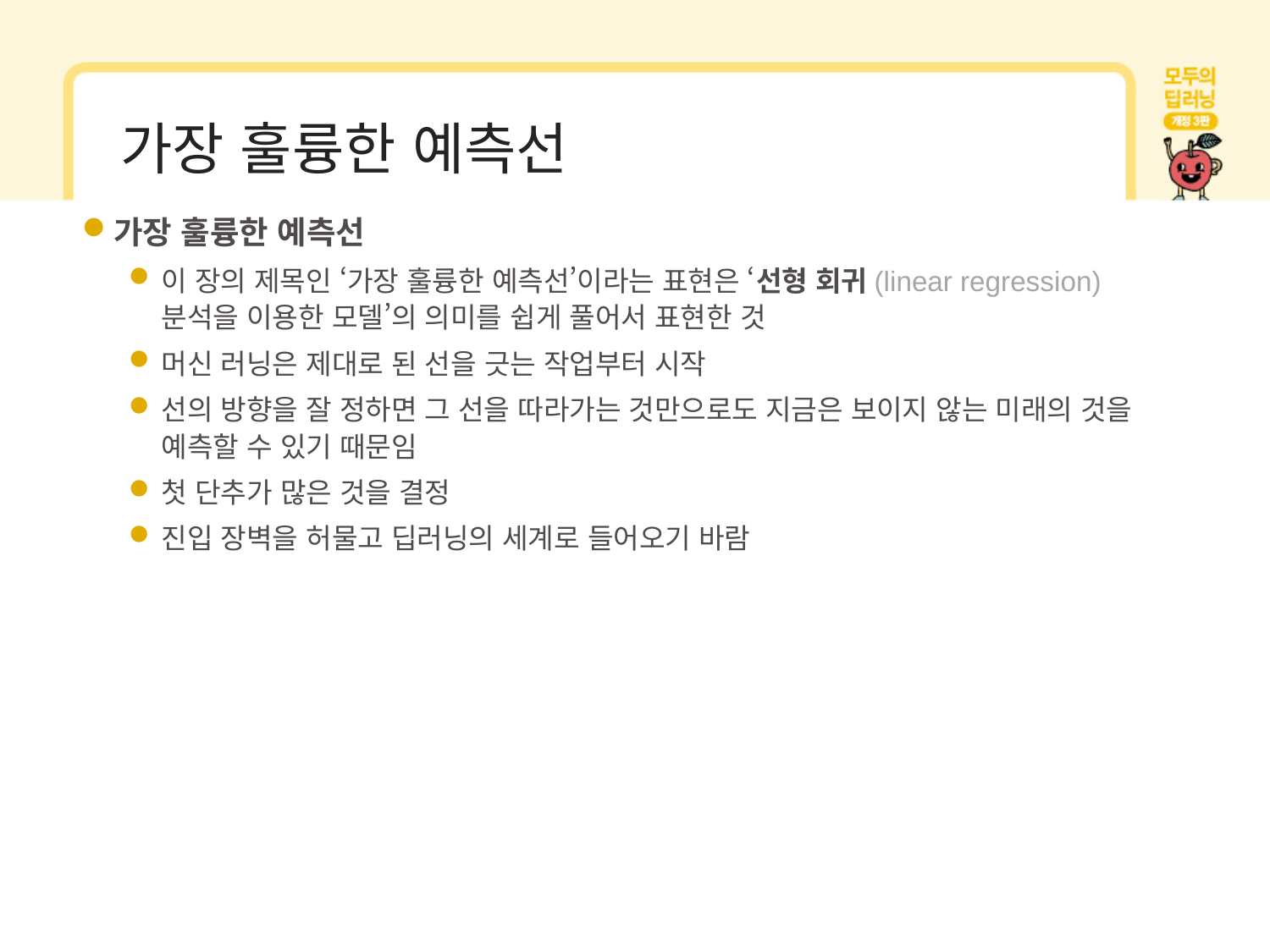

# 가장 훌륭한 예측선
가장 훌륭한 예측선
이 장의 제목인 ‘가장 훌륭한 예측선’이라는 표현은 ‘선형 회귀(linear regression) 분석을 이용한 모델’의 의미를 쉽게 풀어서 표현한 것
머신 러닝은 제대로 된 선을 긋는 작업부터 시작
선의 방향을 잘 정하면 그 선을 따라가는 것만으로도 지금은 보이지 않는 미래의 것을 예측할 수 있기 때문임
첫 단추가 많은 것을 결정
진입 장벽을 허물고 딥러닝의 세계로 들어오기 바람